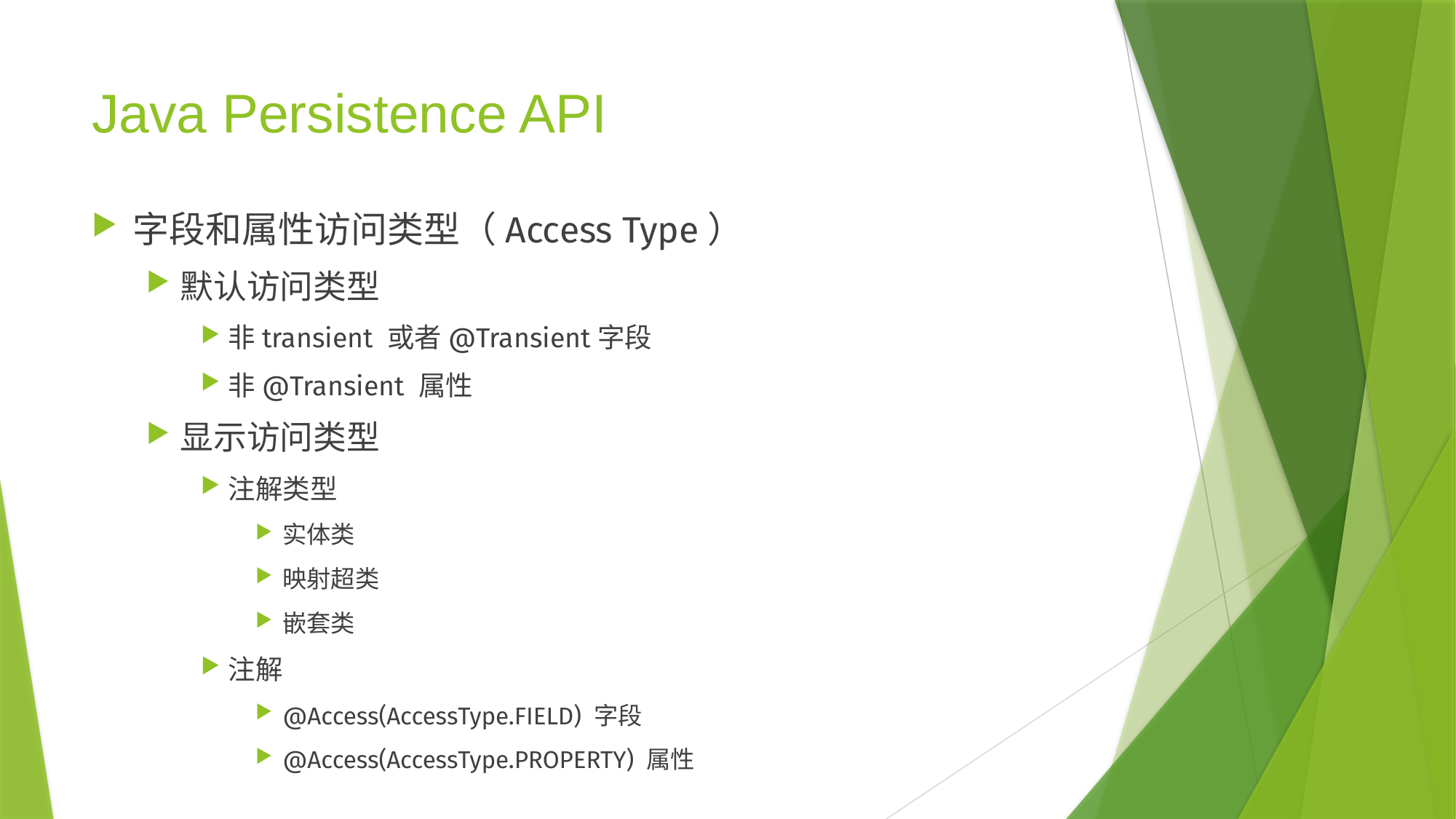

# Java Persistence API
字段和属性访问类型（Access Type）
默认访问类型
非transient 或者@Transient字段
非@Transient 属性
显示访问类型
注解类型
实体类
映射超类
嵌套类
注解
@Access(AccessType.FIELD) 字段
@Access(AccessType.PROPERTY) 属性